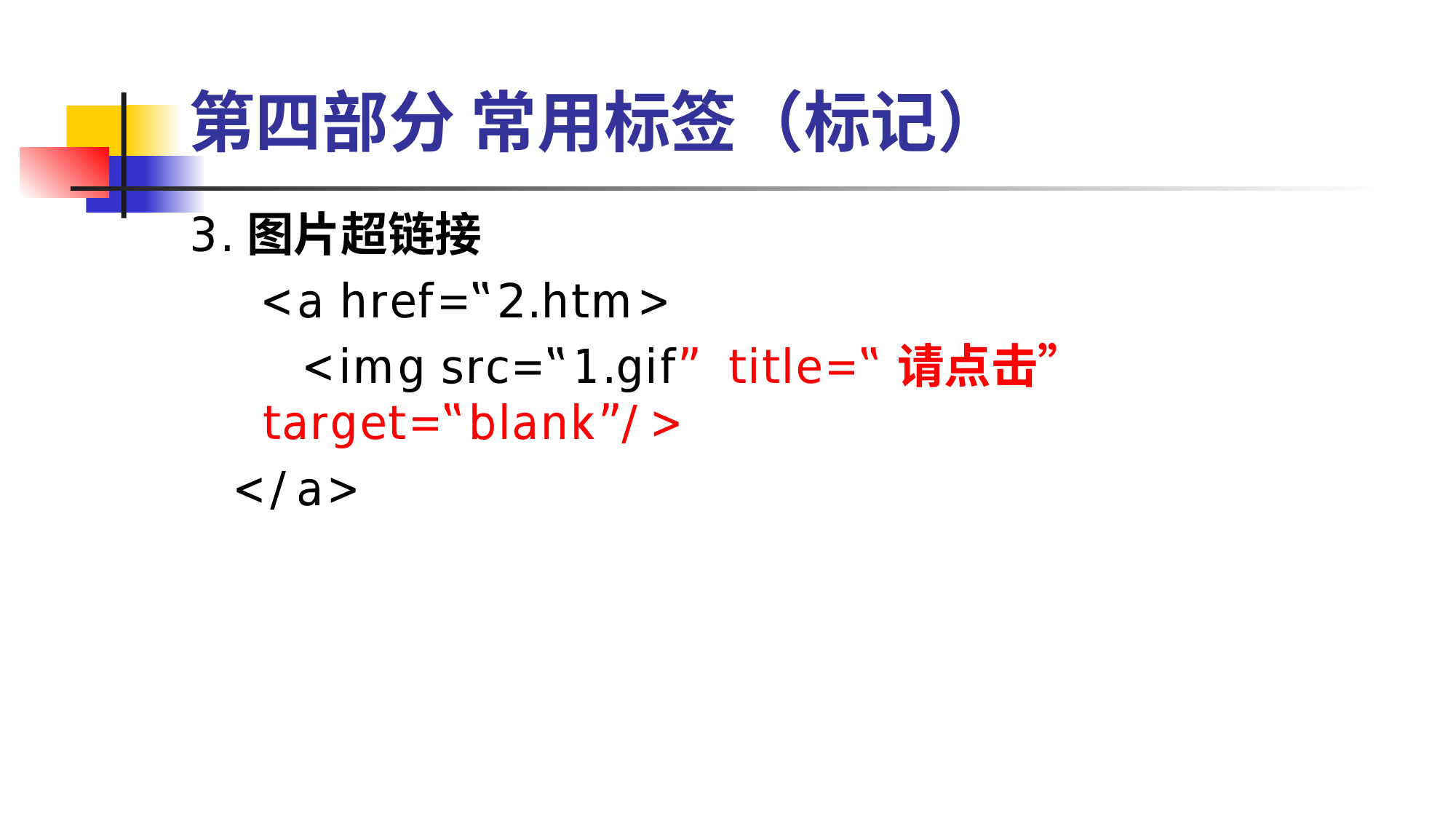

# 第四部分 常用标签（标记）
3.图片超链接
     <a href=“2.htm>
        <img src=“1.gif”  title=“请点击”  target=“blank”/>
   </a>